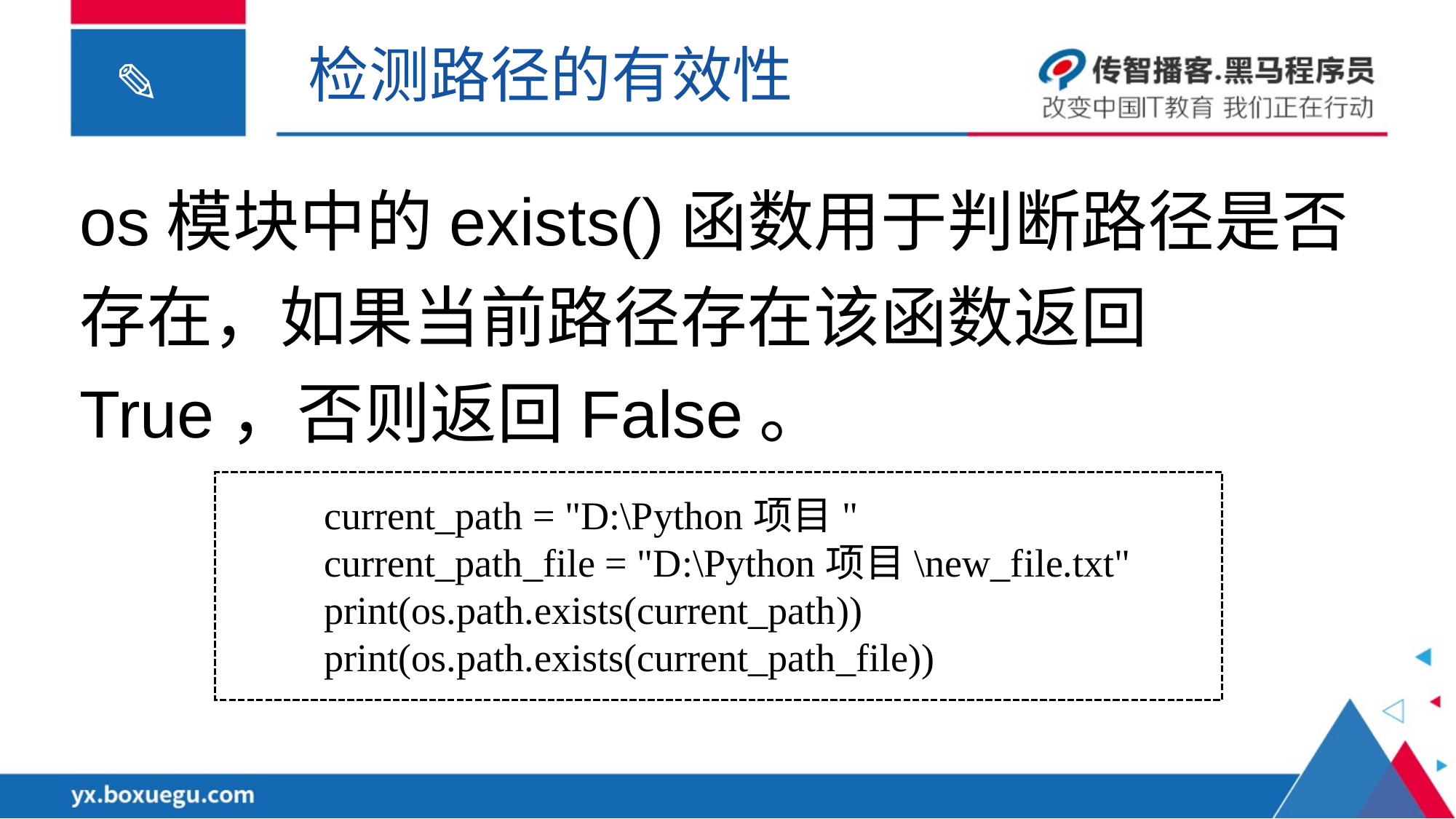

检测路径的有效性
os模块中的exists()函数用于判断路径是否存在，如果当前路径存在该函数返回True，否则返回False。

current_path = "D:\Python项目"
current_path_file = "D:\Python项目\new_file.txt"
print(os.path.exists(current_path))
print(os.path.exists(current_path_file))